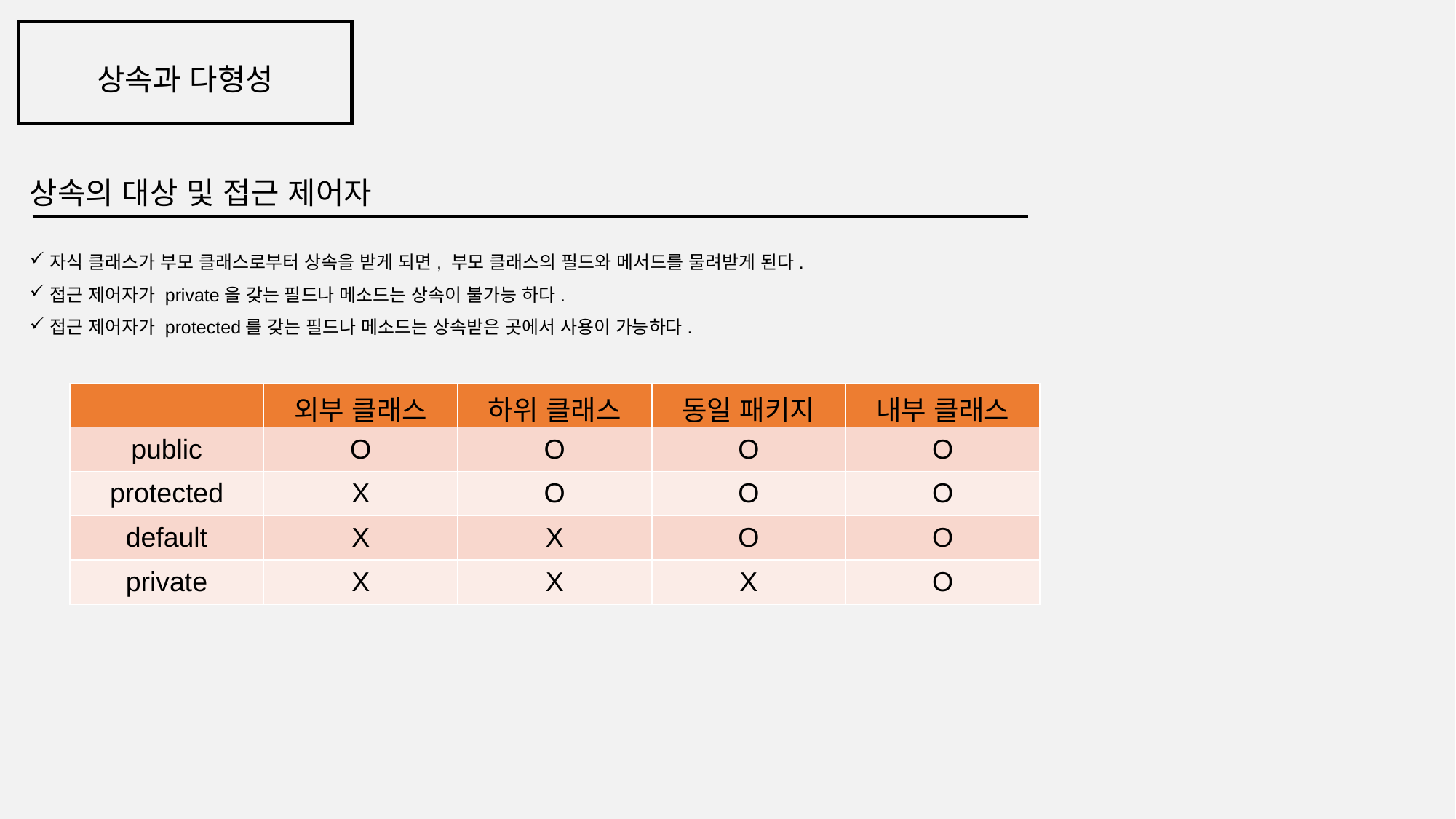

상속과 다형성
상속의 대상 및 접근 제어자
자식 클래스가 부모 클래스로부터 상속을 받게 되면, 부모 클래스의 필드와 메서드를 물려받게 된다.
접근 제어자가 private을 갖는 필드나 메소드는 상속이 불가능 하다.
접근 제어자가 protected를 갖는 필드나 메소드는 상속받은 곳에서 사용이 가능하다.
|  | 외부 클래스 | 하위 클래스 | 동일 패키지 | 내부 클래스 |
| --- | --- | --- | --- | --- |
| public | O | O | O | O |
| protected | X | O | O | O |
| default | X | X | O | O |
| private | X | X | X | O |